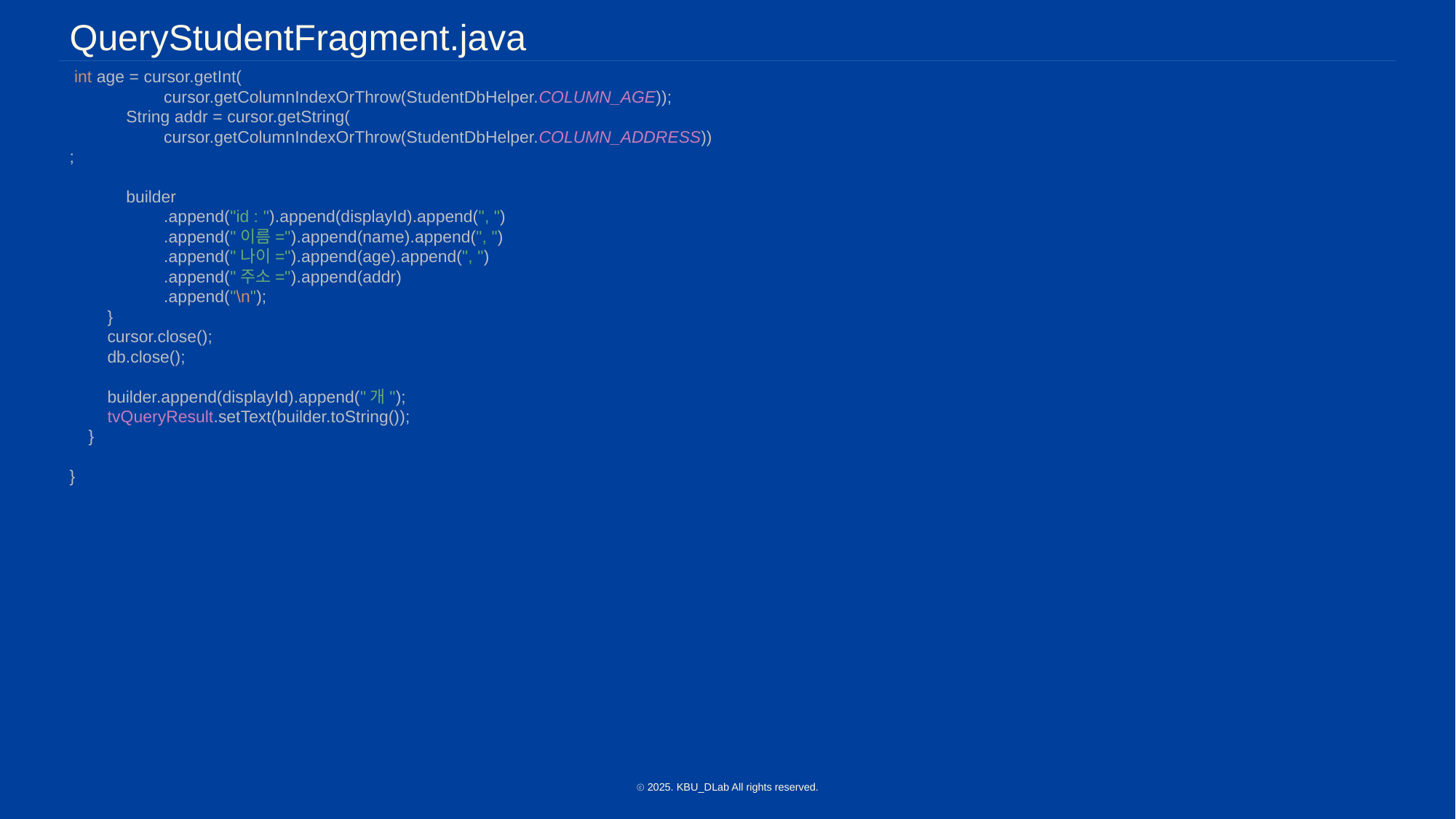

QueryStudentFragment.java
 int age = cursor.getInt(
                    cursor.getColumnIndexOrThrow(StudentDbHelper.COLUMN_AGE));
            String addr = cursor.getString(
                    cursor.getColumnIndexOrThrow(StudentDbHelper.COLUMN_ADDRESS));
            builder
                    .append("id : ").append(displayId).append(", ")
                    .append("이름=").append(name).append(", ")
                    .append("나이=").append(age).append(", ")
                    .append("주소=").append(addr)
                    .append("\n");
        }
        cursor.close();
        db.close();
        builder.append(displayId).append("개");
        tvQueryResult.setText(builder.toString());
    }
}